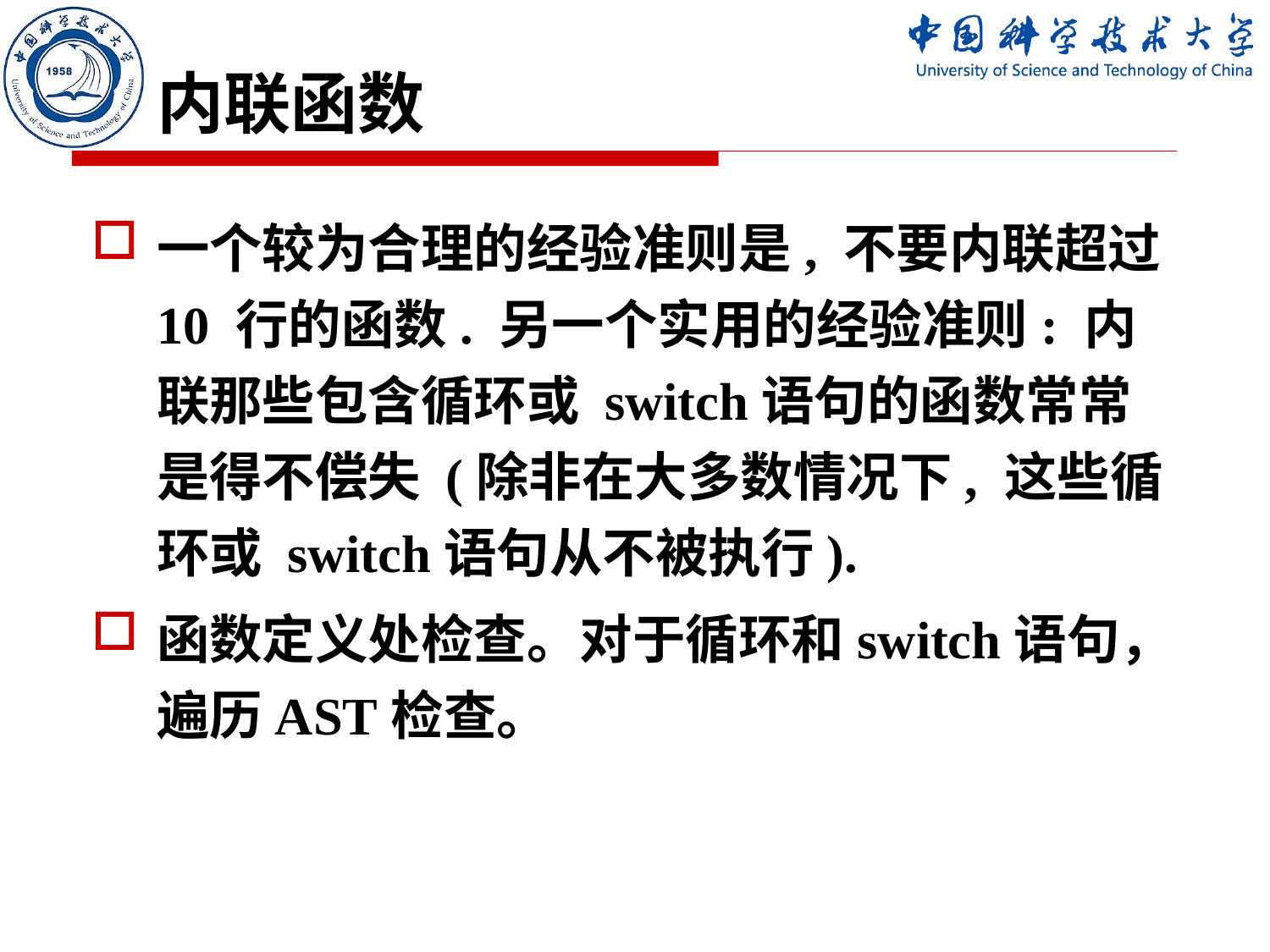

# 内联函数
一个较为合理的经验准则是, 不要内联超过 10 行的函数. 另一个实用的经验准则: 内联那些包含循环或 switch语句的函数常常是得不偿失 (除非在大多数情况下, 这些循环或 switch语句从不被执行).
函数定义处检查。对于循环和switch语句，遍历AST检查。

24